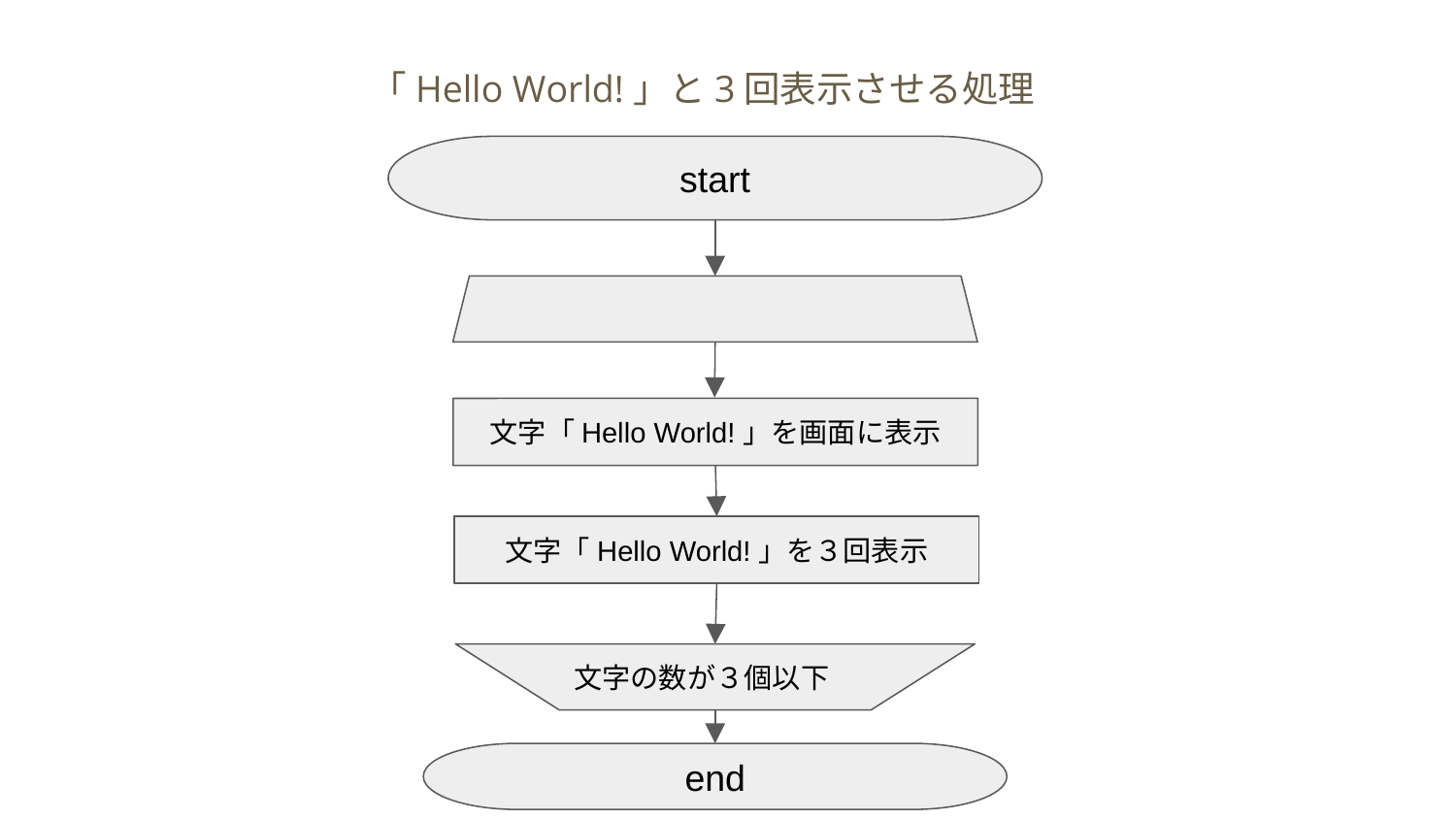

「Hello World!」と3回表示させる処理
start

文字「Hello World!」を画面に表示
文字「Hello World!」を３回表示
文字の数が３個以下
end